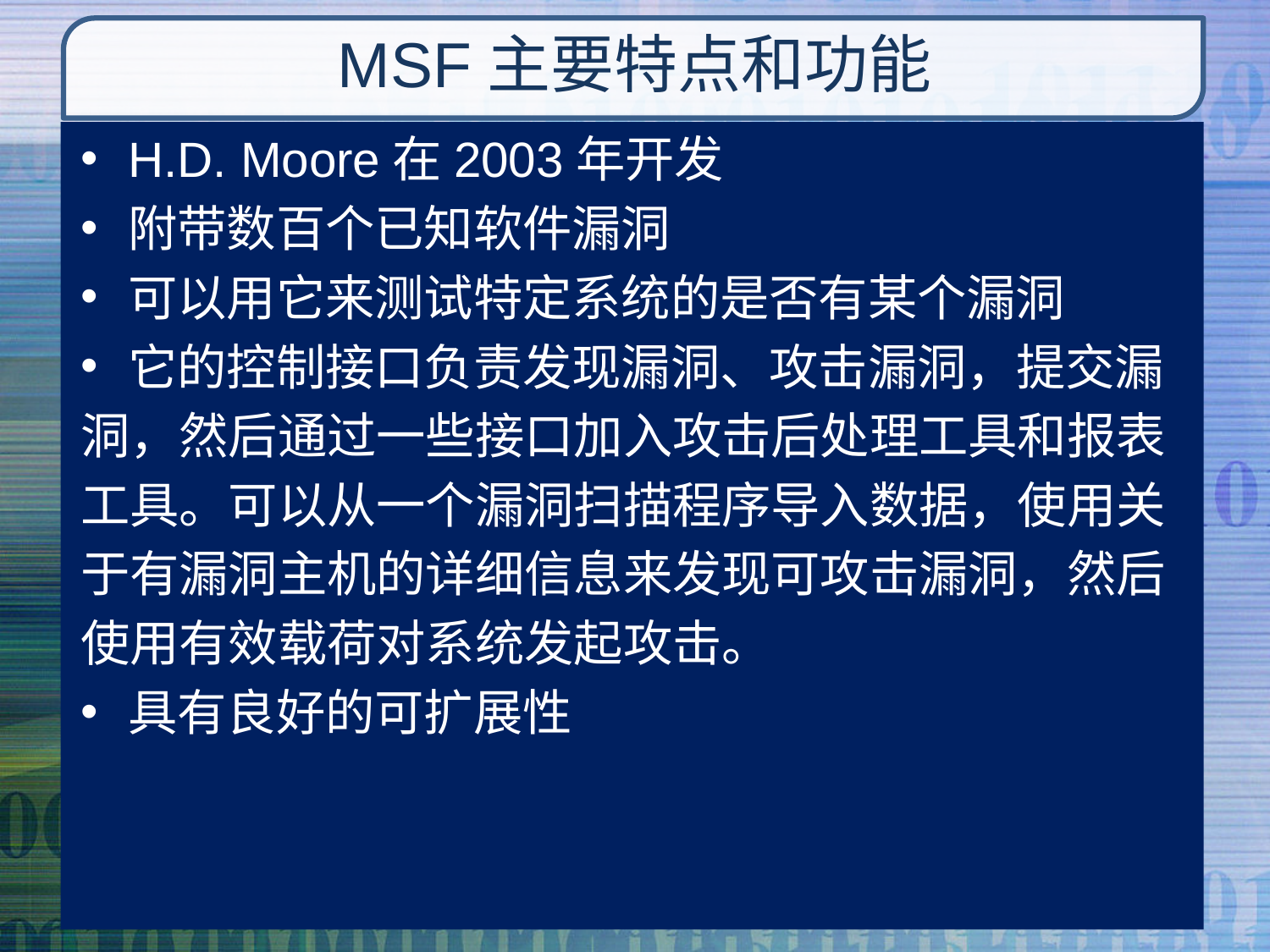

# MSF主要特点和功能
H.D. Moore在2003年开发
附带数百个已知软件漏洞
可以用它来测试特定系统的是否有某个漏洞
它的控制接口负责发现漏洞、攻击漏洞，提交漏
洞，然后通过一些接口加入攻击后处理工具和报表
工具。可以从一个漏洞扫描程序导入数据，使用关
于有漏洞主机的详细信息来发现可攻击漏洞，然后
使用有效载荷对系统发起攻击。
具有良好的可扩展性